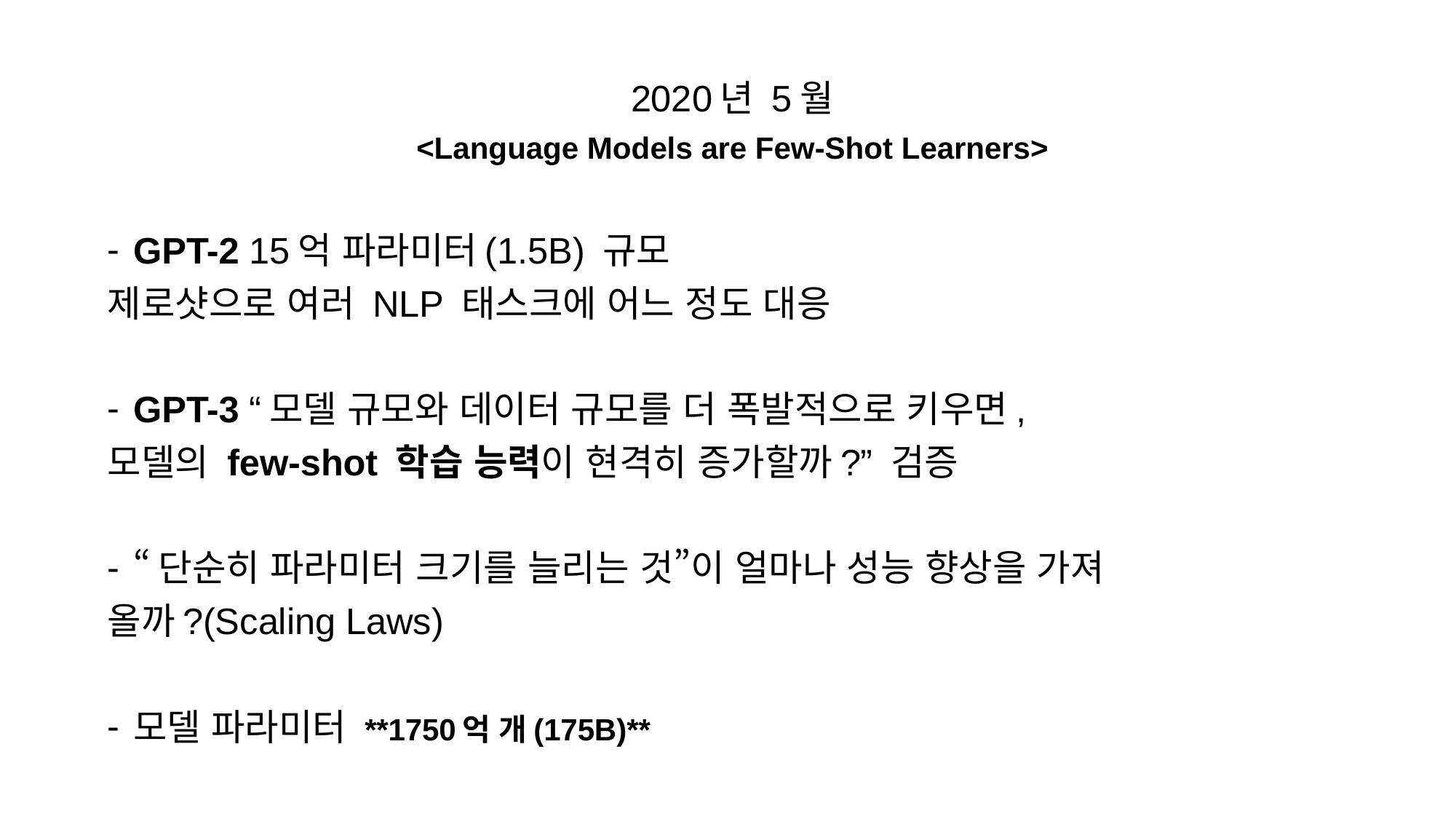

2020년 5월
<Language Models are Few-Shot Learners>

GPT-2 15억 파라미터(1.5B) 규모
제로샷으로 여러 NLP 태스크에 어느 정도 대응

GPT-3 “모델 규모와 데이터 규모를 더 폭발적으로 키우면,
모델의 few-shot 학습 능력이 현격히 증가할까?” 검증

“단순히 파라미터 크기를 늘리는 것”이 얼마나 성능 향상을 가져
올까?(Scaling Laws)

모델 파라미터 **1750억 개(175B)**